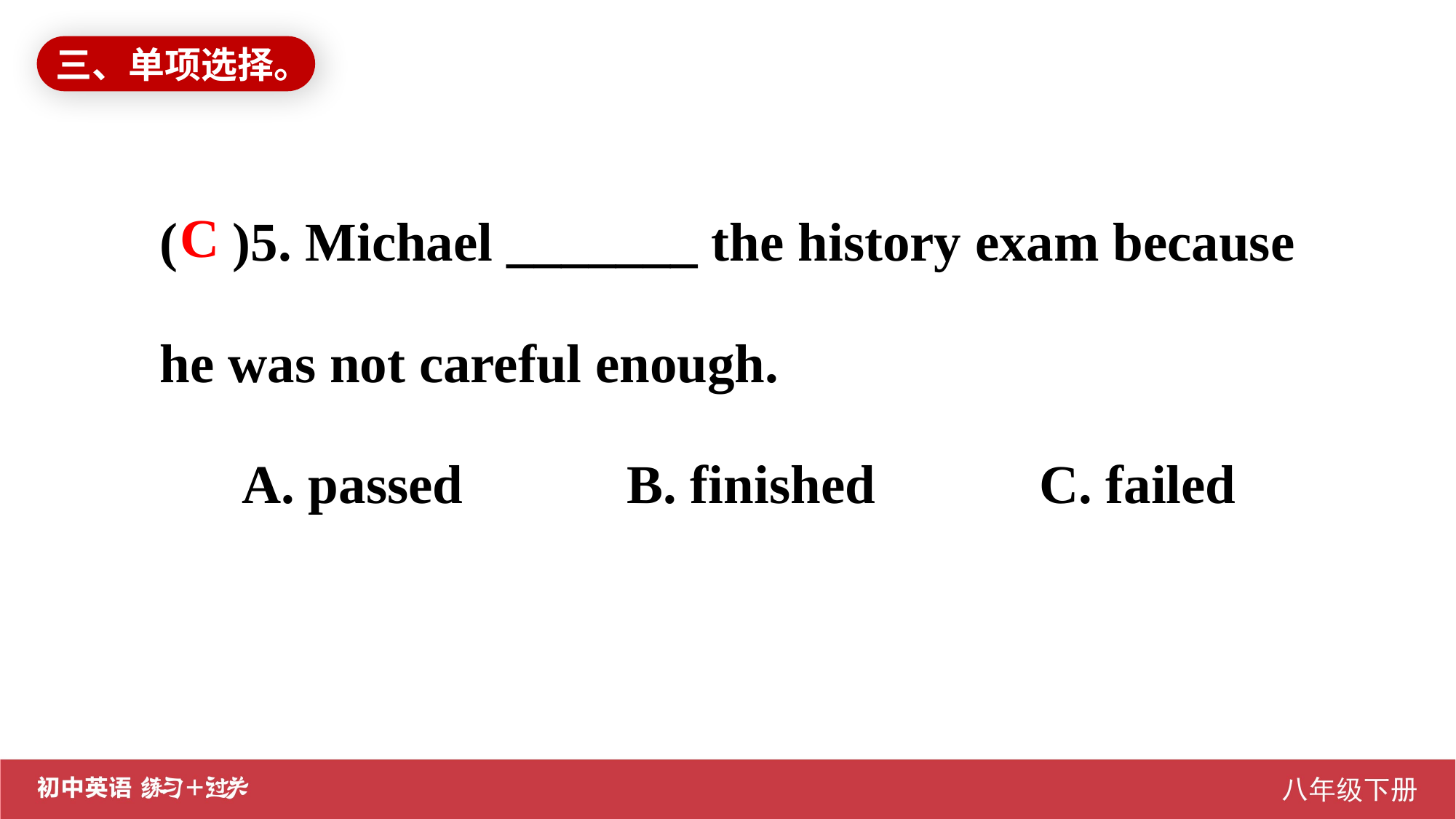

三、单项选择。
(    )5. Michael _______ the history exam because he was not careful enough.
      A. passed            B. finished            C. failed
C